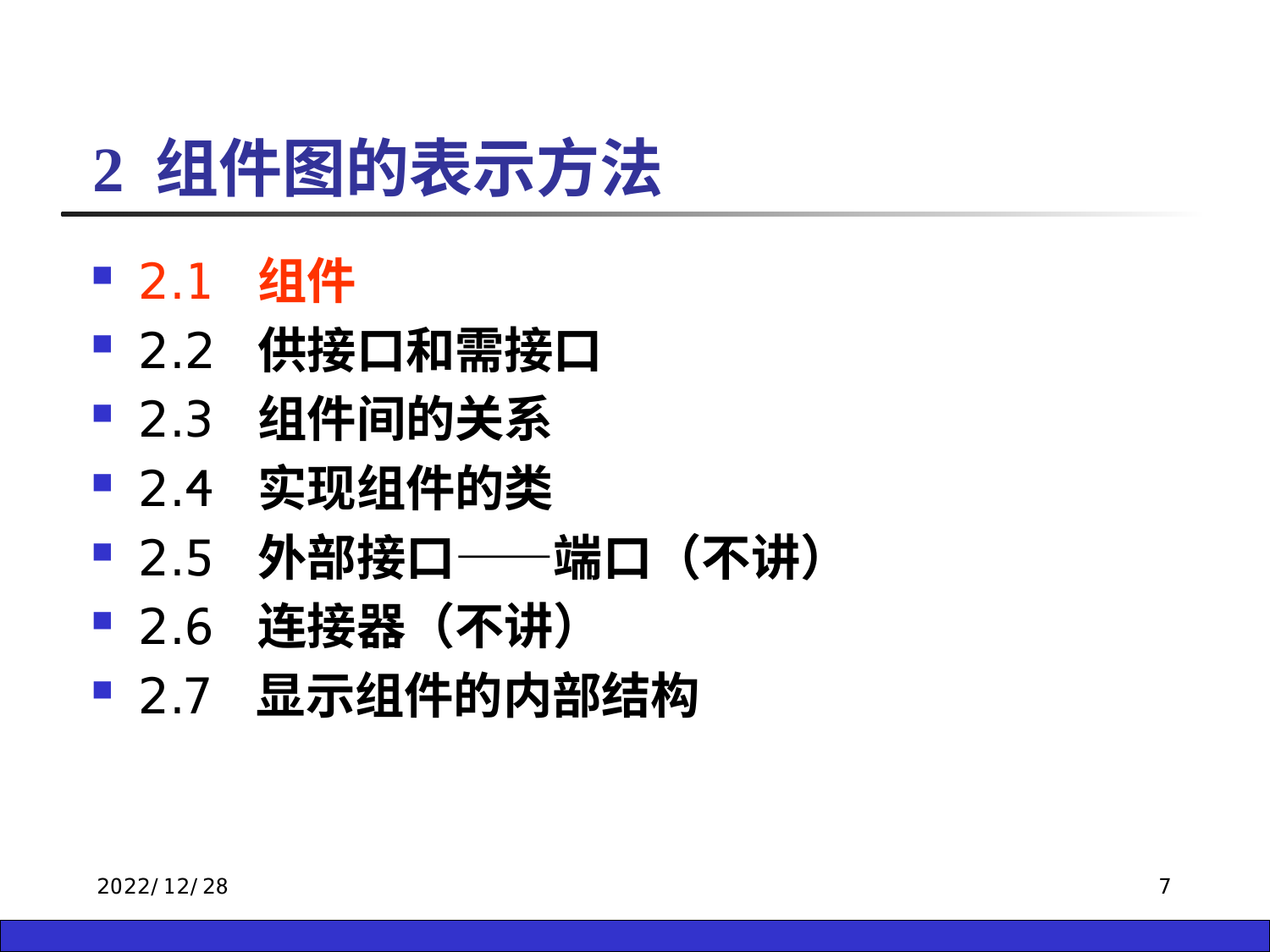

2 组件图的表示方法
2.1  组件
2.2  供接口和需接口
2.3  组件间的关系
2.4  实现组件的类
2.5  外部接口——端口（不讲）
2.6  连接器（不讲）
2.7  显示组件的内部结构

2022/12/28
7